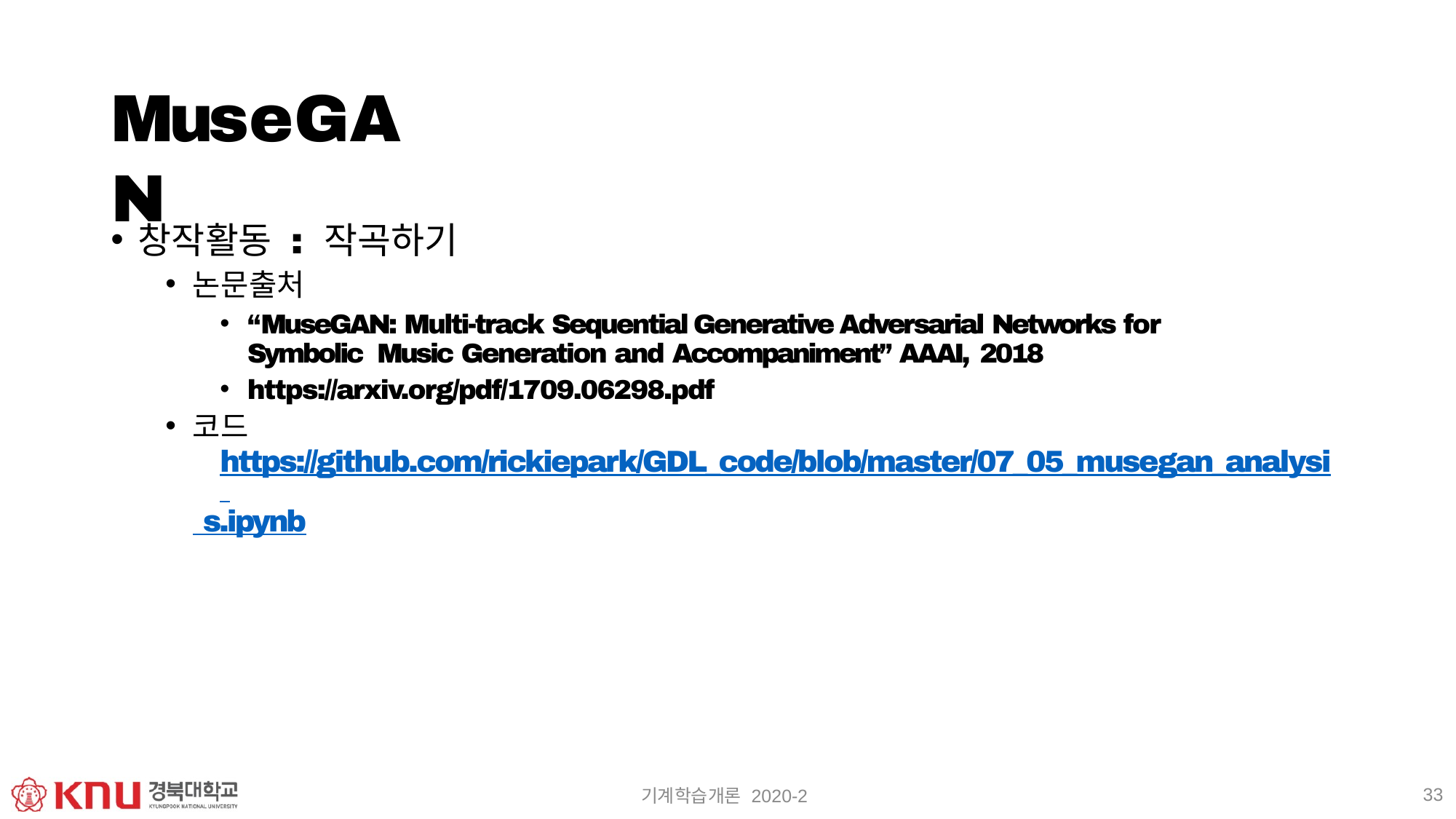

# MuseGAN
창작활동 : 작곡하기
논문출처
“MuseGAN: Multi-track Sequential Generative Adversarial Networks for Symbolic  Music Generation and Accompaniment” AAAI, 2018
https://arxiv.org/pdf/1709.06298.pdf
코드
https://github.com/rickiepark/GDL_code/blob/master/07_05_musegan_analysi  s.ipynb
33
기계학습개론 2020-2